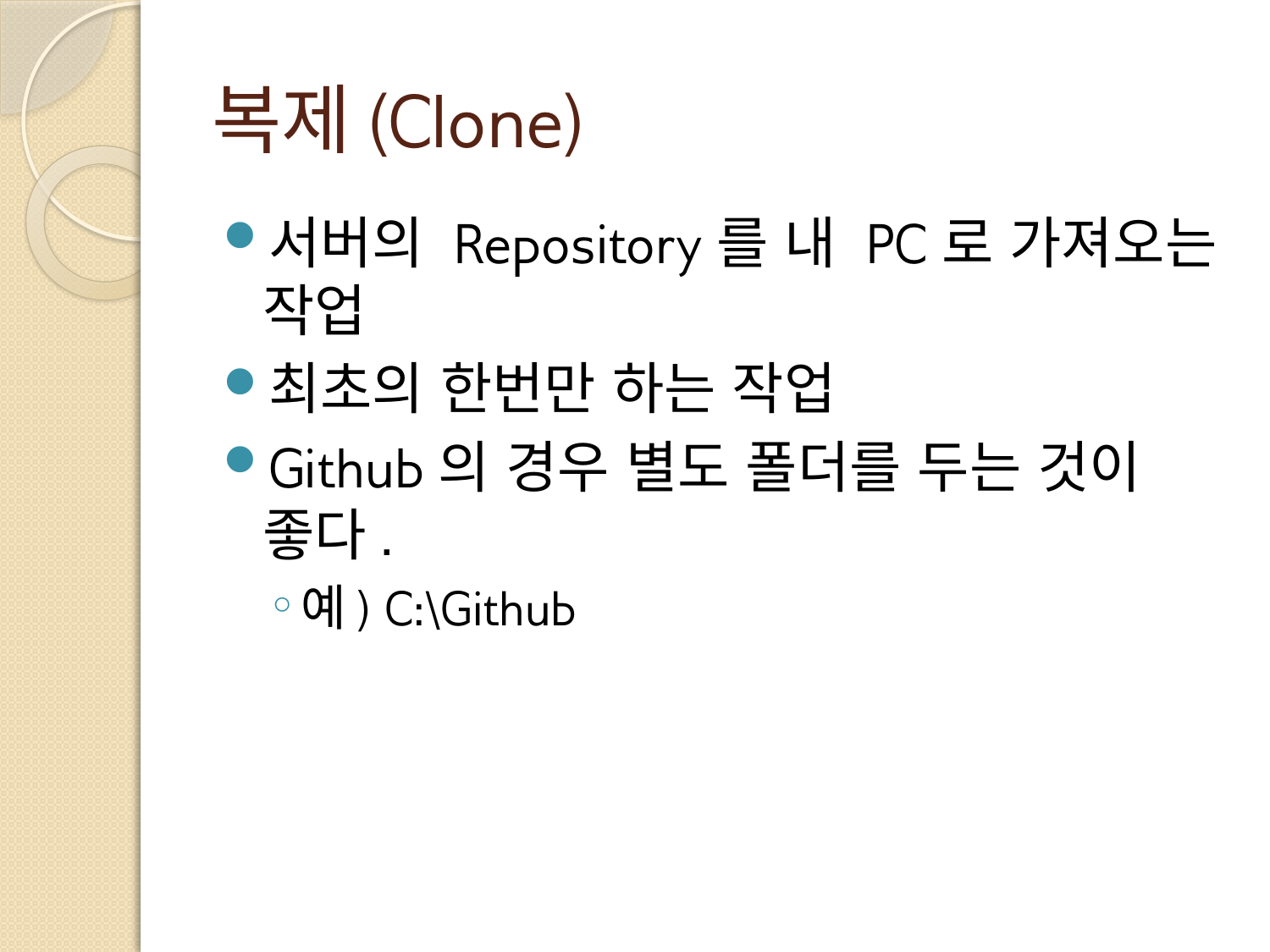

# 복제(Clone)
서버의 Repository를 내 PC로 가져오는 작업
최초의 한번만 하는 작업
Github의 경우 별도 폴더를 두는 것이 좋다.
예) C:\Github